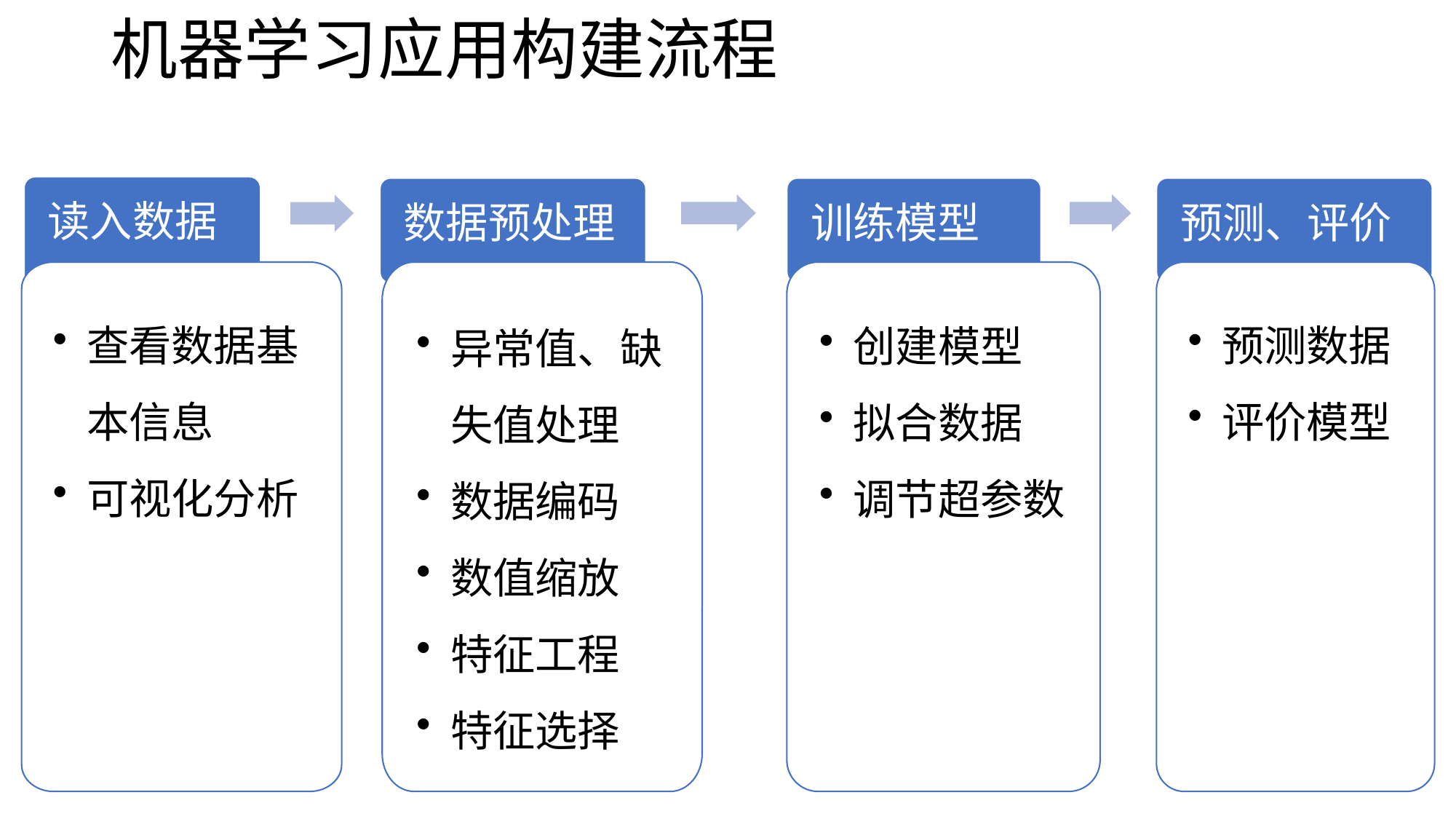

# 机器学习应用构建流程
读入数据
数据预处理
训练模型
预测、评价

预测数据
评价模型
异常值、缺失值处理
数据编码
数值缩放
特征工程
特征选择
创建模型
拟合数据
调节超参数
查看数据基本信息
可视化分析